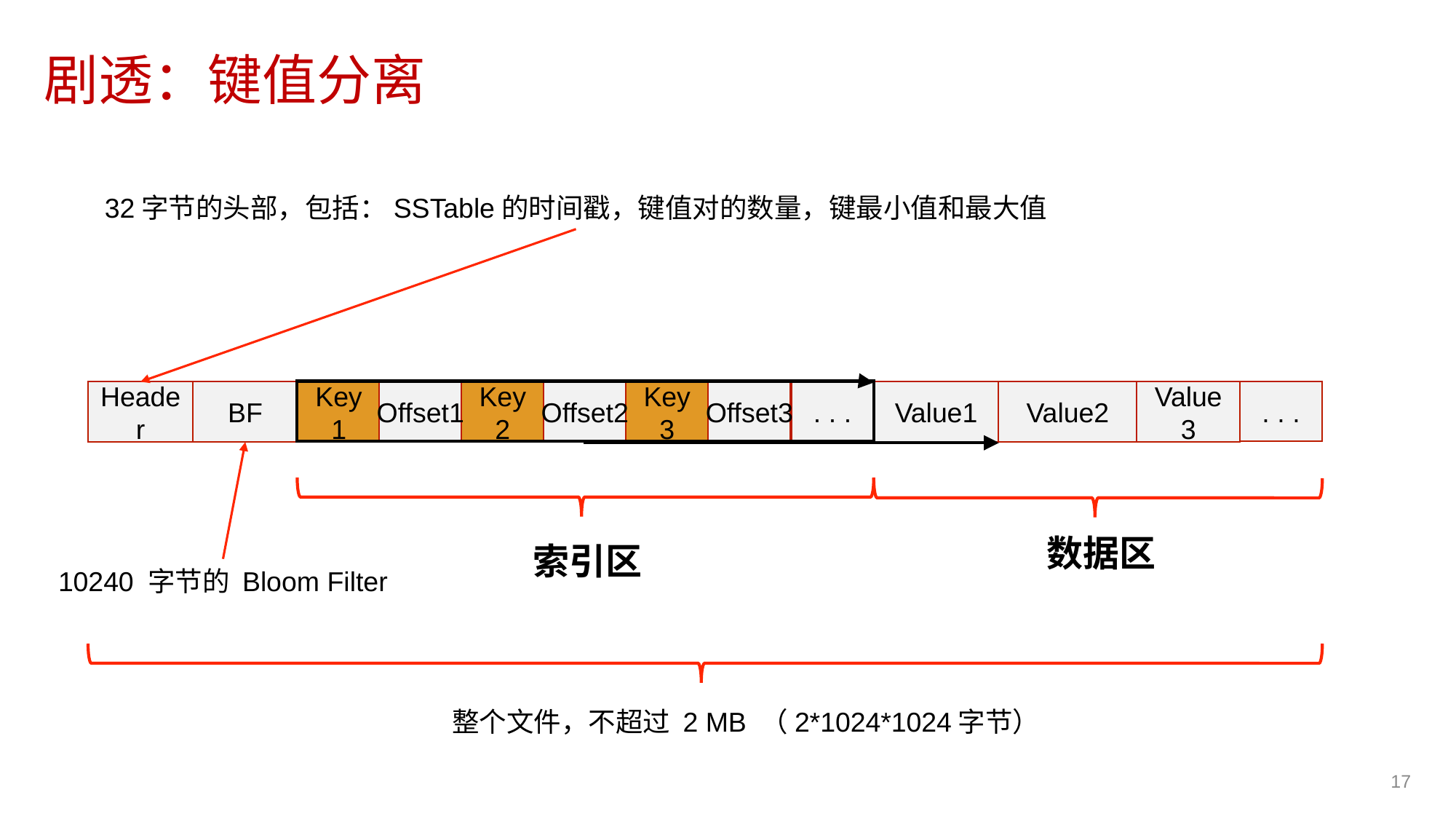

# 剧透：键值分离

32字节的头部，包括：SSTable的时间戳，键值对的数量，键最小值和最大值

Header
BF
Key1
Offset1
Key2
Offset2
Key3
Offset3
. . .
Value1
Value2
Value3
. . .

数据区
索引区
10240 字节的 Bloom Filter
整个文件，不超过 2 MB （2*1024*1024字节）
17